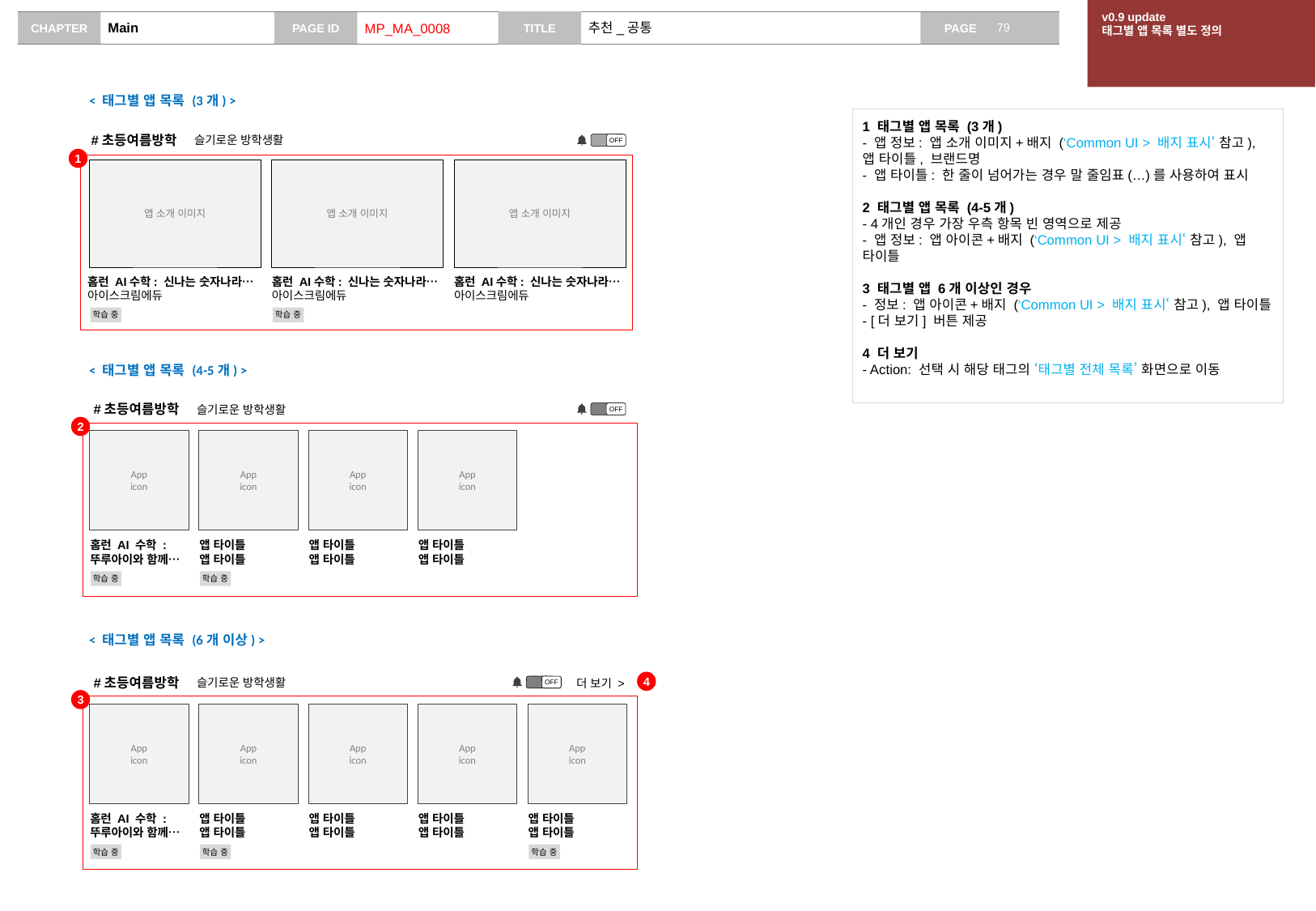

v0.9 update
태그별 앱 목록 별도 정의
# Main
MP_MA_0008
추천_공통
< 태그별 앱 목록 (3개) >
1 태그별 앱 목록 (3개)
- 앱 정보: 앱 소개 이미지+배지 (‘Common UI > 배지 표시‘ 참고), 앱 타이틀, 브랜드명
- 앱 타이틀: 한 줄이 넘어가는 경우 말 줄임표(…)를 사용하여 표시
2 태그별 앱 목록 (4-5개)
- 4개인 경우 가장 우측 항목 빈 영역으로 제공
- 앱 정보: 앱 아이콘+배지 (‘Common UI > 배지 표시‘ 참고), 앱 타이틀

3 태그별 앱 6개 이상인 경우
- 정보: 앱 아이콘+배지 (‘Common UI > 배지 표시‘ 참고), 앱 타이틀
- [더 보기] 버튼 제공

4 더 보기
- Action: 선택 시 해당 태그의 ‘태그별 전체 목록’ 화면으로 이동

#초등여름방학
슬기로운 방학생활

OFF

1

앱 소개 이미지
앱 소개 이미지
앱 소개 이미지
홈런 AI수학: 신나는 숫자나라…
아이스크림에듀
홈런 AI수학: 신나는 숫자나라…
아이스크림에듀
홈런 AI수학: 신나는 숫자나라…
아이스크림에듀
학습 중
학습 중
< 태그별 앱 목록 (4-5개) >
#초등여름방학
슬기로운 방학생활

OFF

2

App
icon
홈런 AI 수학 :
뚜루아이와 함께…
학습 중
App
icon
앱 타이틀
앱 타이틀
학습 중
App
icon
앱 타이틀
앱 타이틀
App
icon
앱 타이틀
앱 타이틀
< 태그별 앱 목록 (6개 이상) >
4
#초등여름방학
슬기로운 방학생활

OFF

더 보기 >
3

App
icon
App
icon
App
icon
앱 타이틀
앱 타이틀
App
icon
앱 타이틀
앱 타이틀
App
icon
앱 타이틀
앱 타이틀
홈런 AI 수학 :
뚜루아이와 함께…
앱 타이틀
앱 타이틀
학습 중
학습 중
학습 중